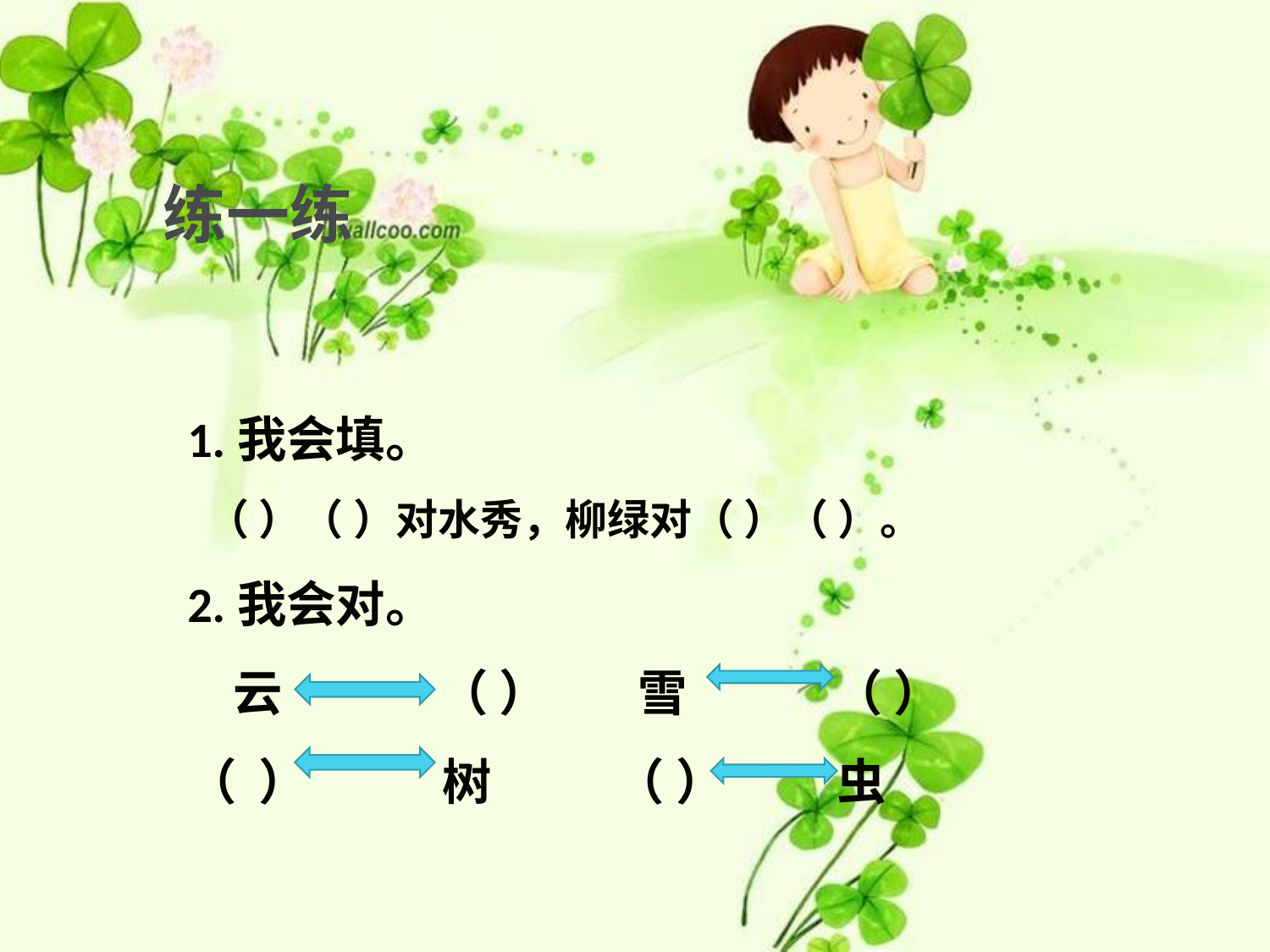

练一练
1.我会填。
 （ ）（ ）对水秀，柳绿对（ ）（ ）。
2.我会对。
   云              （ ）        雪             （ ）
（  ）            树           （ ）          虫